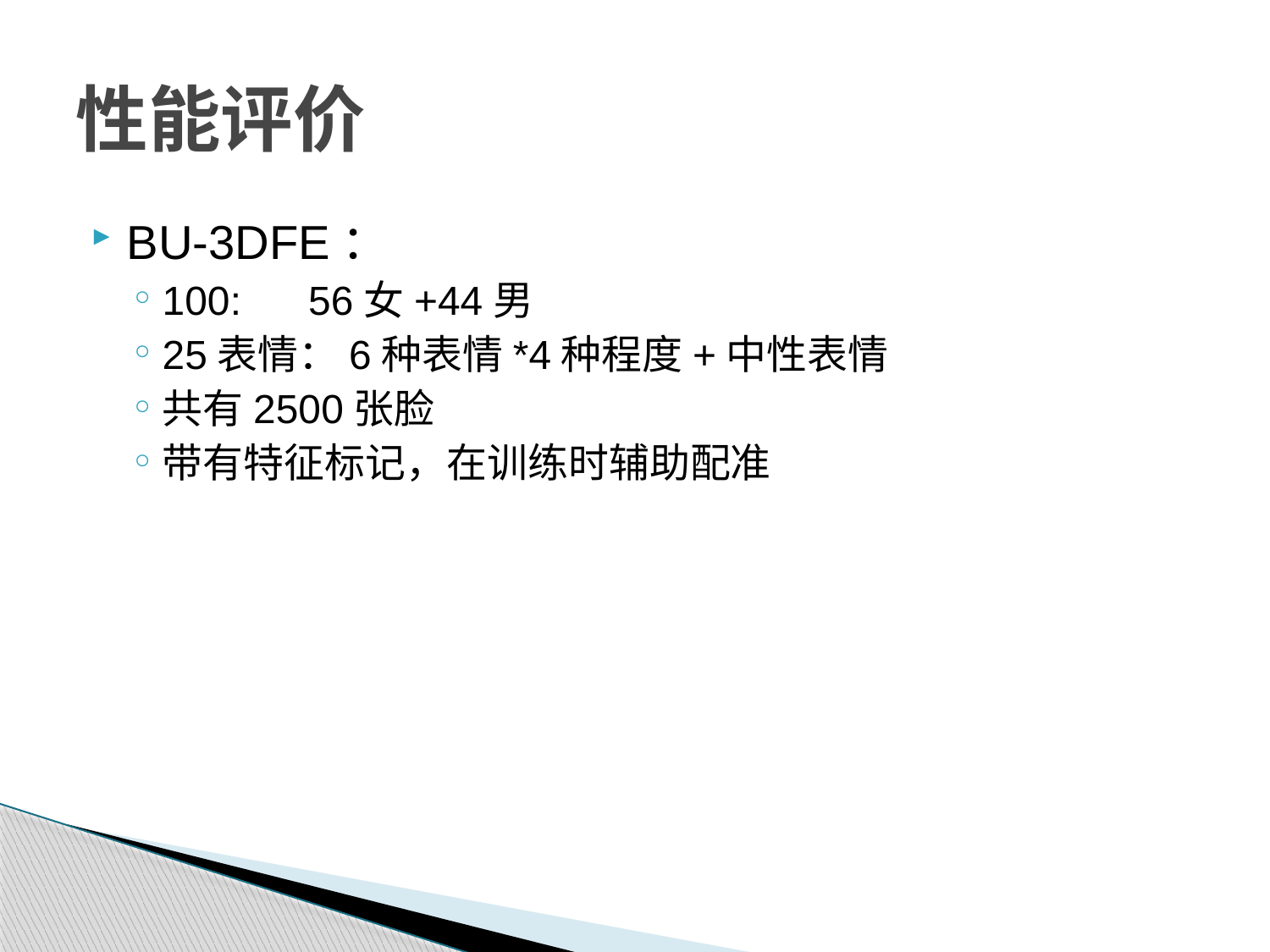

# 性能评价
BU-3DFE：
100:      56女+44男
25表情：6种表情*4种程度+中性表情
共有2500张脸
带有特征标记，在训练时辅助配准